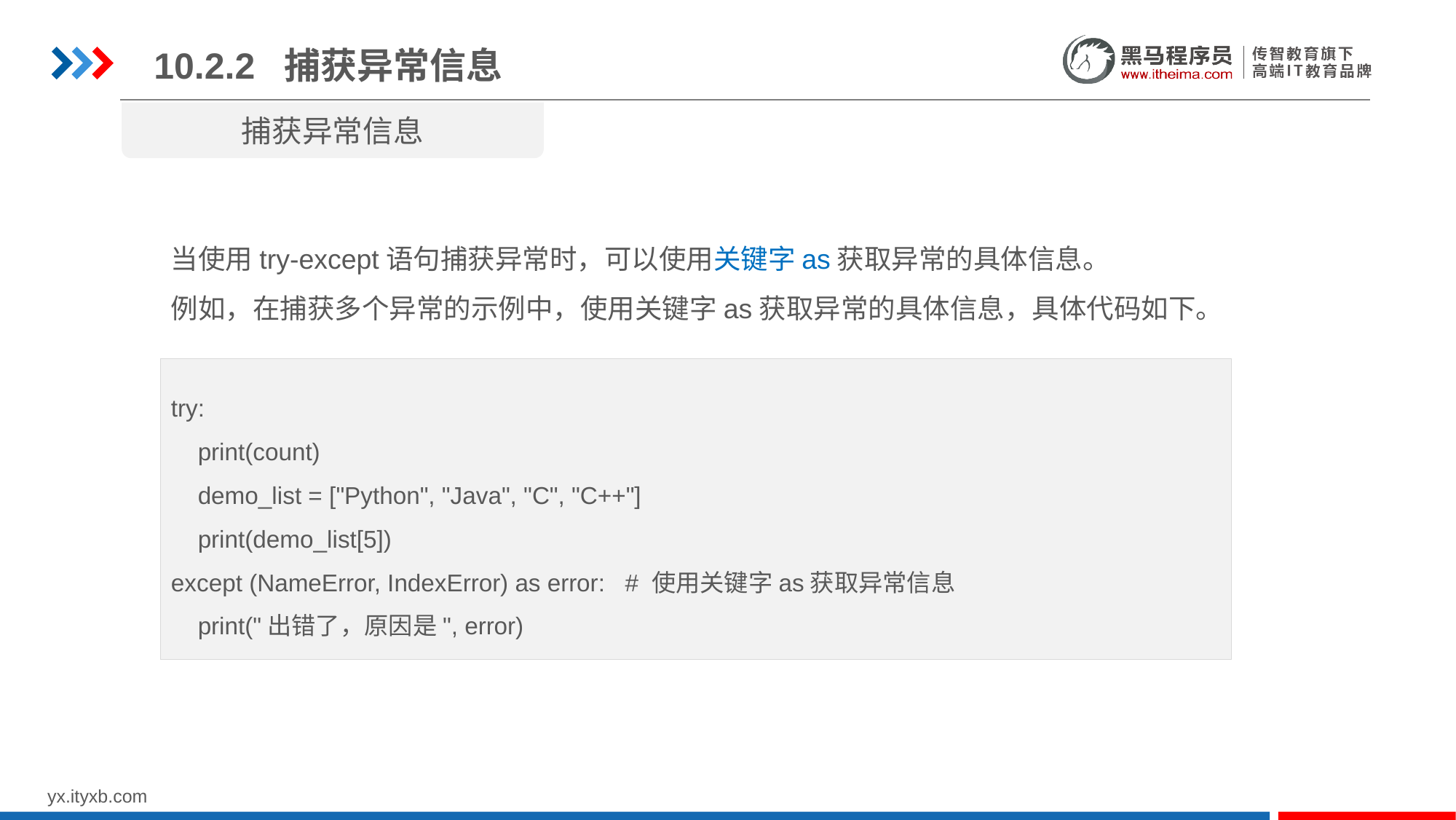

10.2.2  捕获异常信息

捕获异常信息
txt_file.txt文件的内容
当使用try-except语句捕获异常时，可以使用关键字as获取异常的具体信息。
例如，在捕获多个异常的示例中，使用关键字as获取异常的具体信息，具体代码如下。
try:
    print(count)
    demo_list = ["Python", "Java", "C", "C++"]
    print(demo_list[5])
except (NameError, IndexError) as error:   # 使用关键字as获取异常信息
    print("出错了，原因是", error)